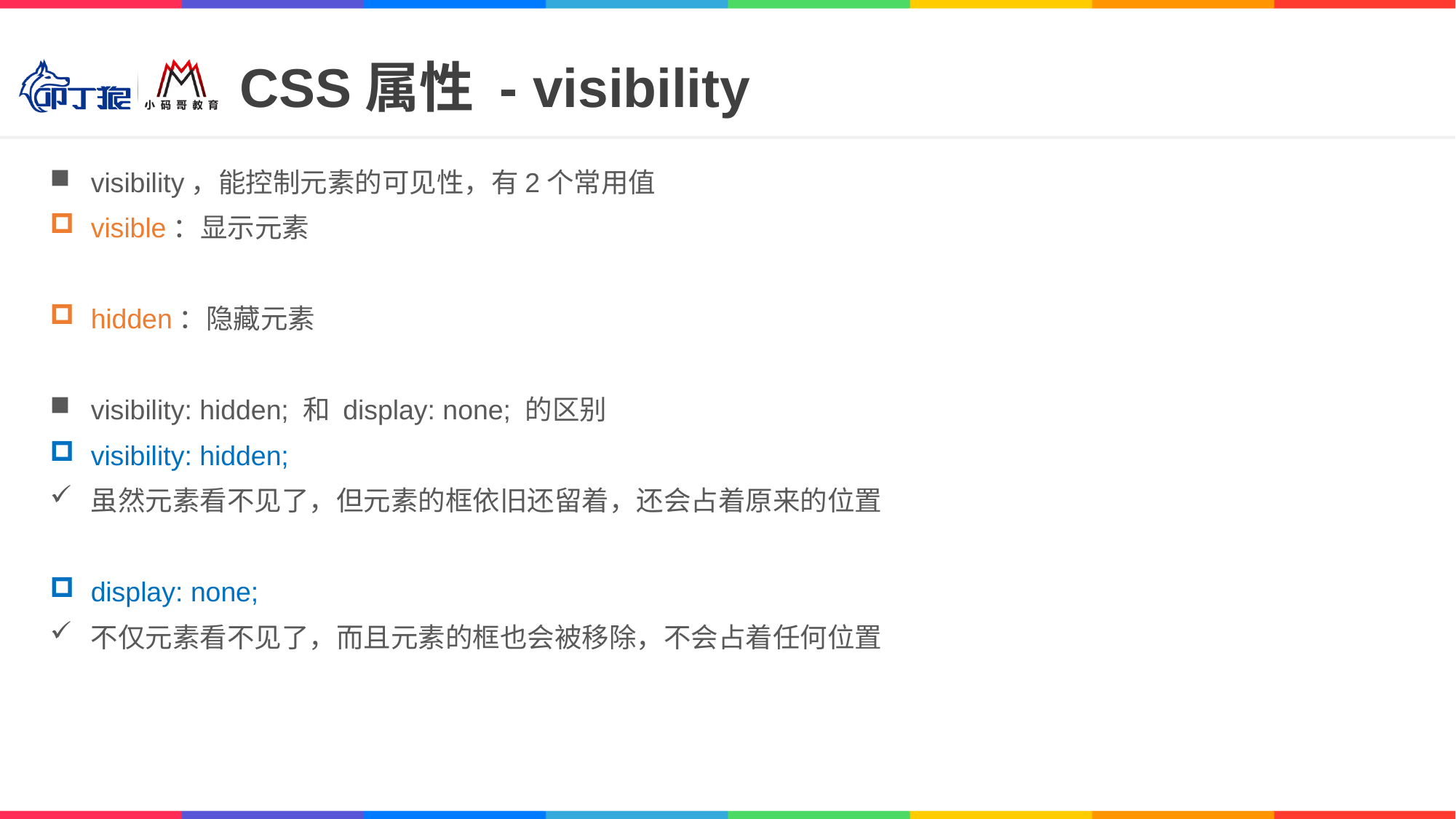

# CSS属性 - visibility

visibility，能控制元素的可见性，有2个常用值
visible：显示元素

hidden：隐藏元素

visibility: hidden; 和 display: none; 的区别
visibility: hidden;
虽然元素看不见了，但元素的框依旧还留着，还会占着原来的位置

display: none;
不仅元素看不见了，而且元素的框也会被移除，不会占着任何位置